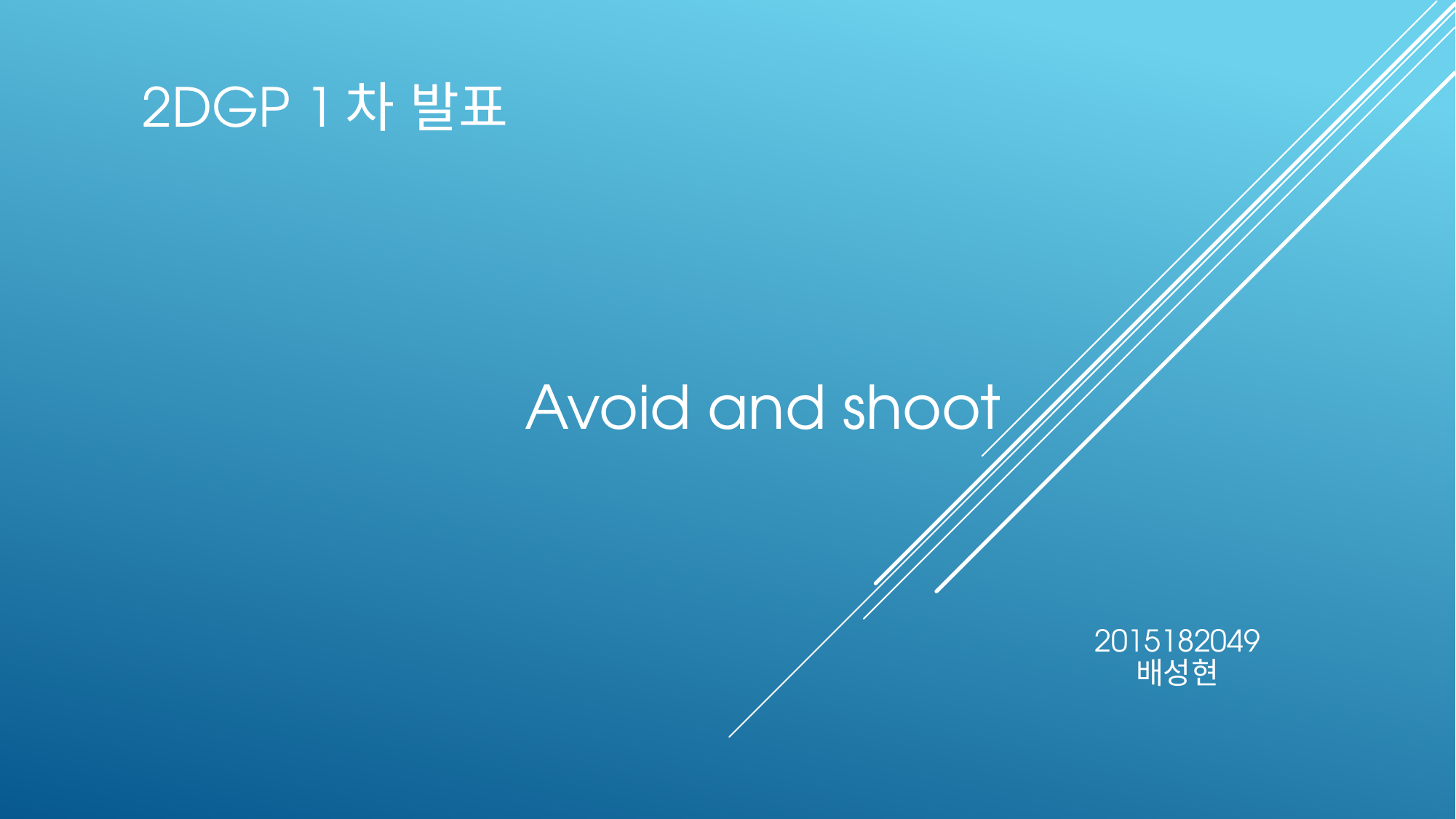

# 2DGP 1차 발표

Avoid and shoot
2015182049
배성현